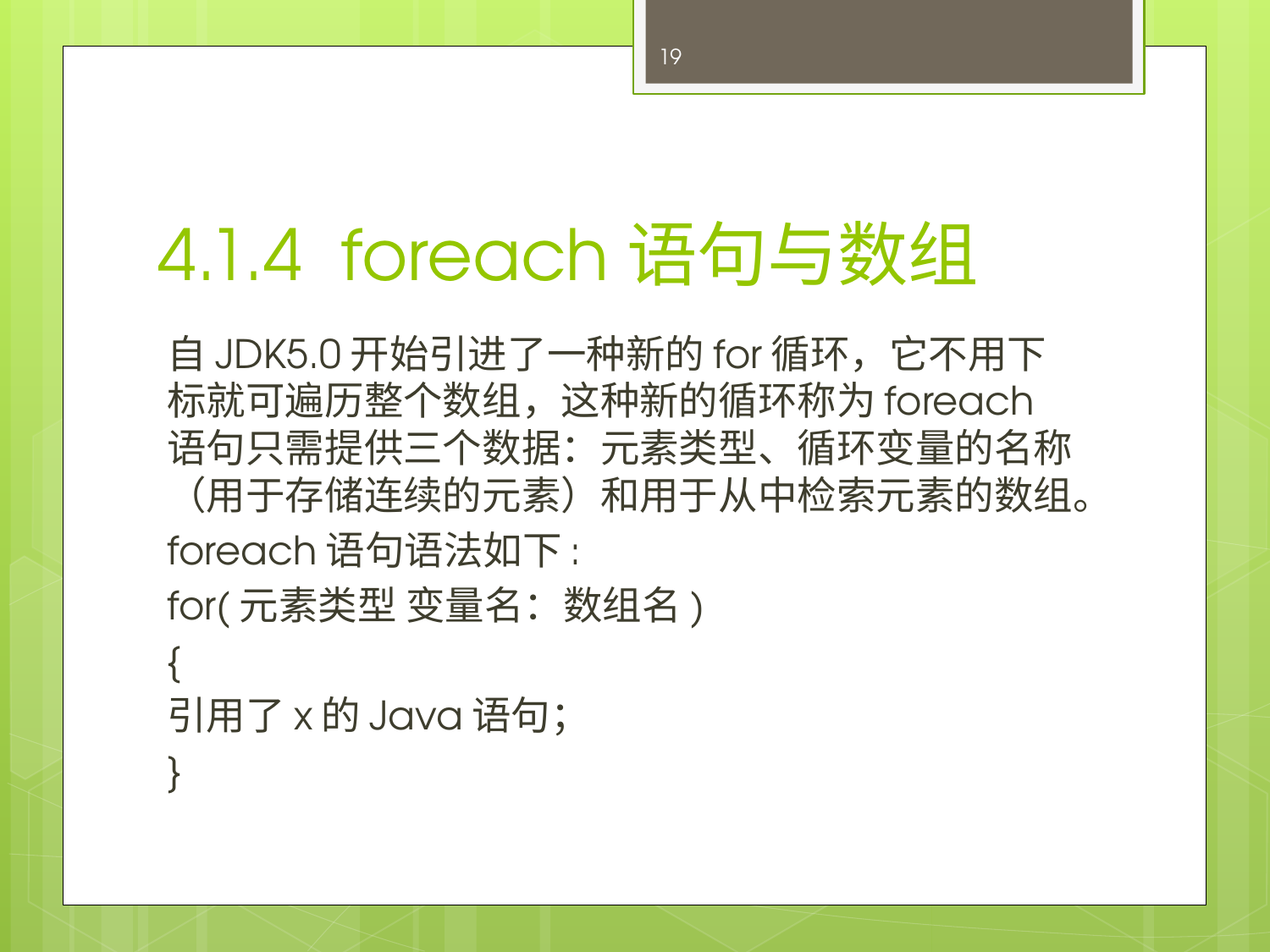

19
# 4.1.4  foreach语句与数组
自JDK5.0开始引进了一种新的for循环，它不用下标就可遍历整个数组，这种新的循环称为foreach语句只需提供三个数据：元素类型、循环变量的名称（用于存储连续的元素）和用于从中检索元素的数组。
foreach语句语法如下:
for(元素类型 变量名：数组名)
{
引用了x的Java语句；
}